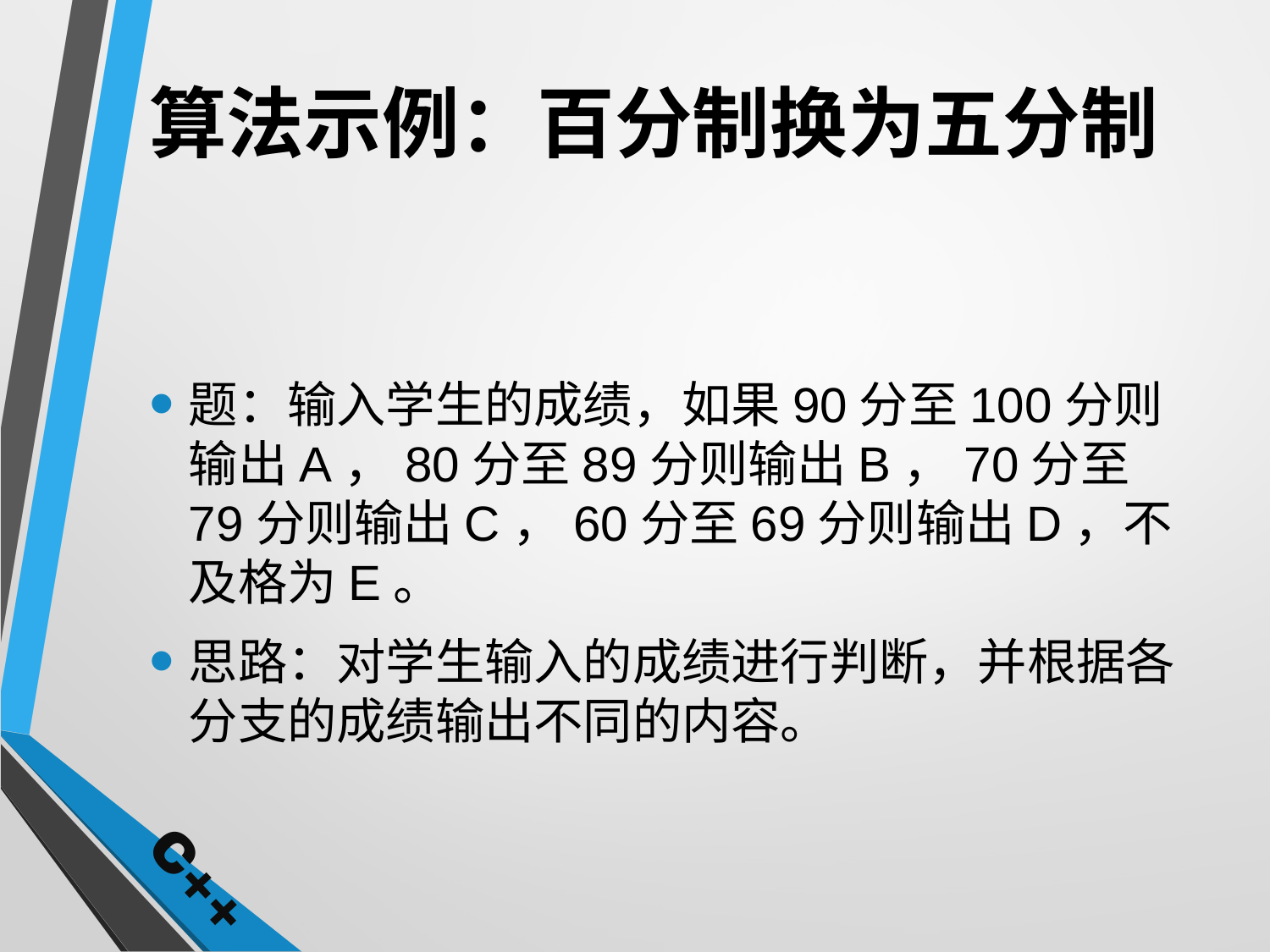

# 算法示例：百分制换为五分制
题：输入学生的成绩，如果90分至100分则输出A，80分至89分则输出B，70分至79分则输出C，60分至69分则输出D，不及格为E。
思路：对学生输入的成绩进行判断，并根据各分支的成绩输出不同的内容。